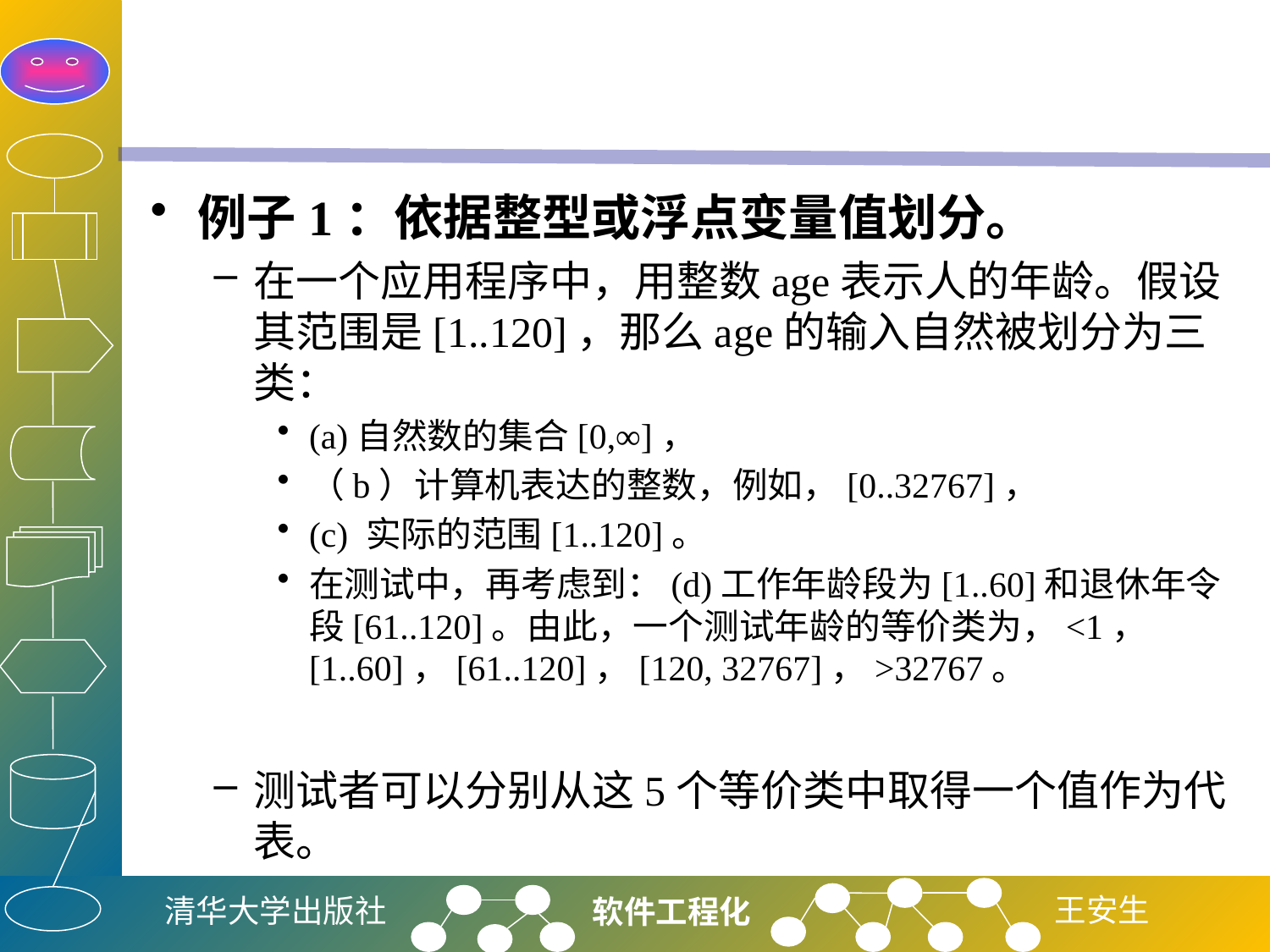

#
例子1：依据整型或浮点变量值划分。
在一个应用程序中，用整数age表示人的年龄。假设其范围是[1..120]，那么age的输入自然被划分为三类：
(a)自然数的集合[0,∞]，
（b）计算机表达的整数，例如，[0..32767]，
(c) 实际的范围[1..120]。
在测试中，再考虑到：(d)工作年龄段为[1..60]和退休年令段[61..120]。由此，一个测试年龄的等价类为，<1，[1..60]，[61..120]，[120, 32767]，>32767。

测试者可以分别从这5个等价类中取得一个值作为代表。